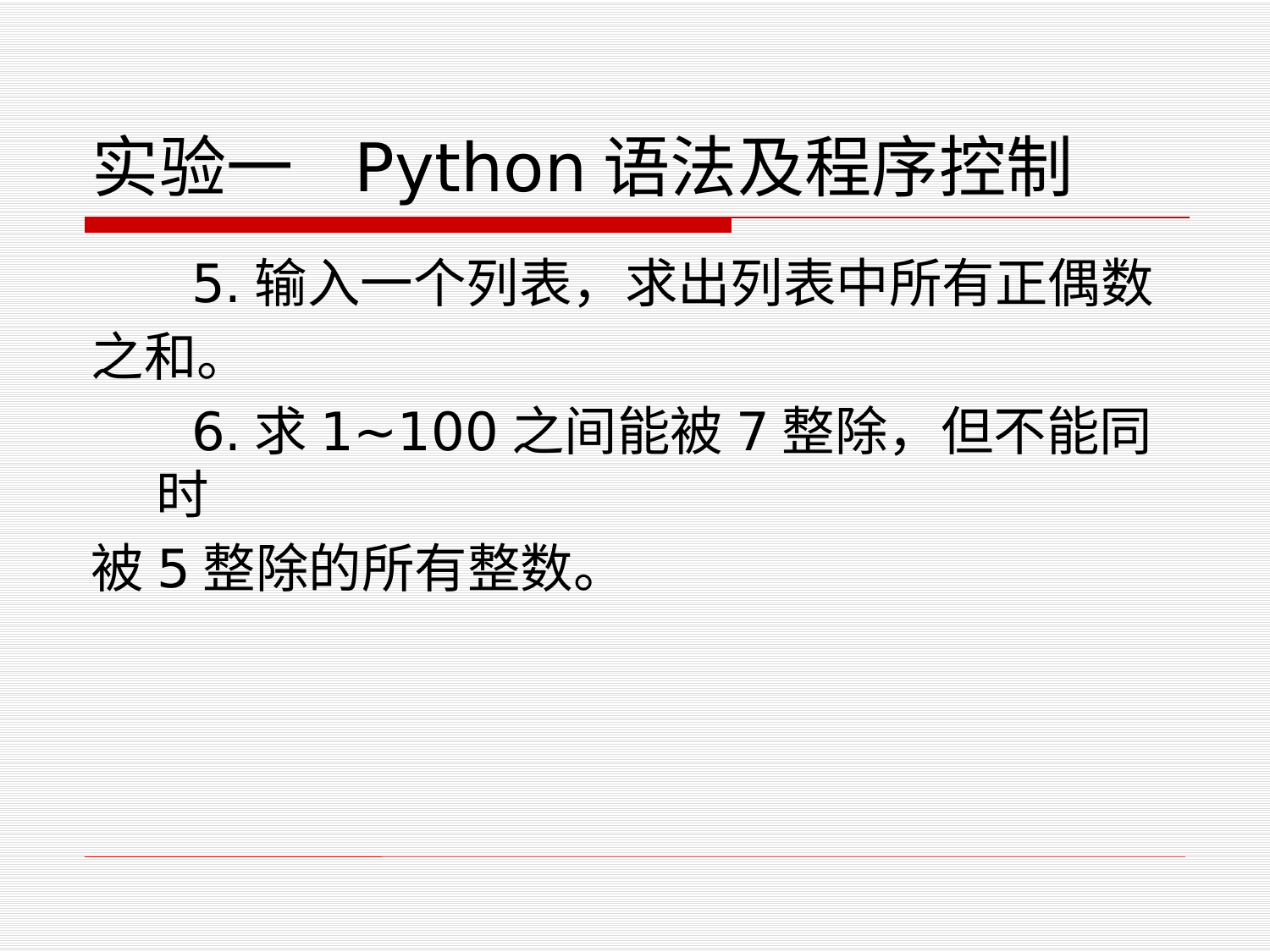

# 实验一   Python语法及程序控制
      5.输入一个列表，求出列表中所有正偶数
之和。
      6.求1~100之间能被7整除，但不能同时
被5整除的所有整数。